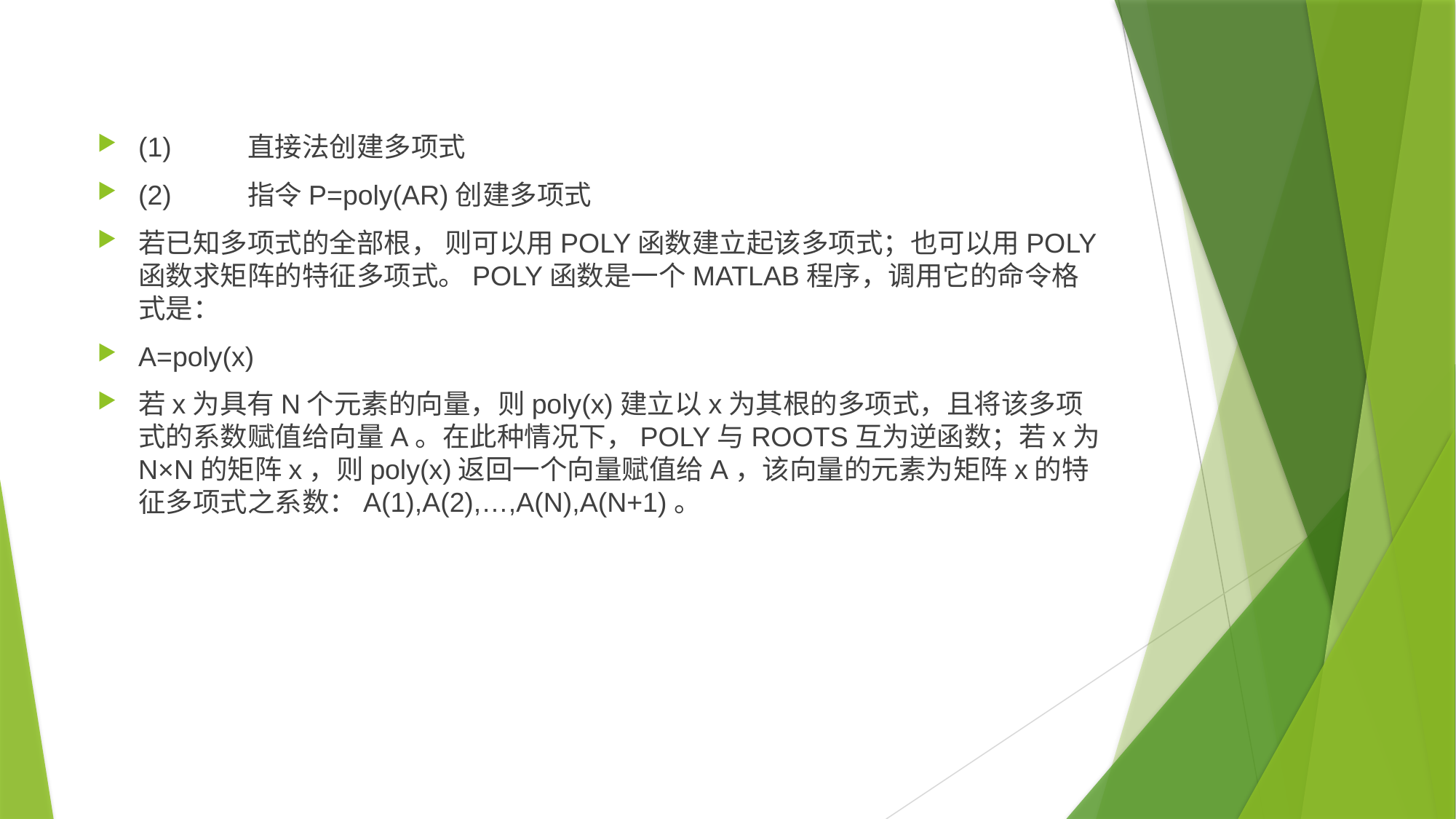

(1)	直接法创建多项式
(2)	指令P=poly(AR)创建多项式
若已知多项式的全部根， 则可以用POLY函数建立起该多项式；也可以用POLY函数求矩阵的特征多项式。POLY函数是一个MATLAB程序，调用它的命令格式是：
A=poly(x)
若x为具有N个元素的向量，则poly(x)建立以x为其根的多项式，且将该多项式的系数赋值给向量A。在此种情况下，POLY与ROOTS互为逆函数；若x为N×N的矩阵x，则poly(x)返回一个向量赋值给A，该向量的元素为矩阵x的特征多项式之系数：A(1),A(2),…,A(N),A(N+1)。